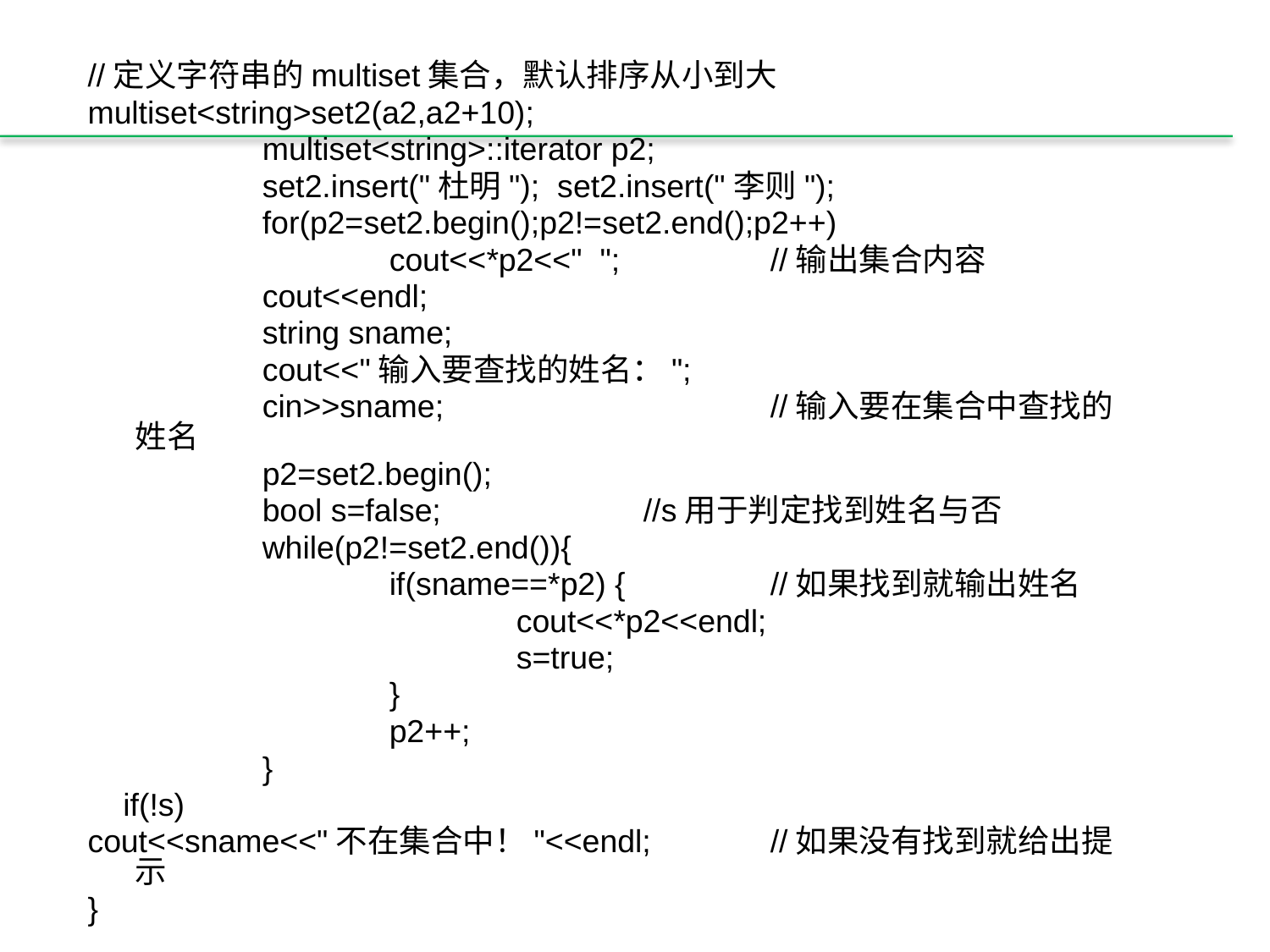

//定义字符串的multiset集合，默认排序从小到大
multiset<string>set2(a2,a2+10);
		multiset<string>::iterator p2;
		set2.insert("杜明");  set2.insert("李则");
		for(p2=set2.begin();p2!=set2.end();p2++)
			cout<<*p2<<"  ";           	//输出集合内容
		cout<<endl;
		string sname;
		cout<<"输入要查找的姓名：";
		cin>>sname;                   		//输入要在集合中查找的姓名
		p2=set2.begin();
		bool s=false;                  	//s用于判定找到姓名与否
		while(p2!=set2.end()){
			if(sname==*p2) {          	//如果找到就输出姓名
				cout<<*p2<<endl;
				s=true;
			}
			p2++;
		}
    if(!s)
cout<<sname<<"不在集合中！"<<endl;	//如果没有找到就给出提示
}